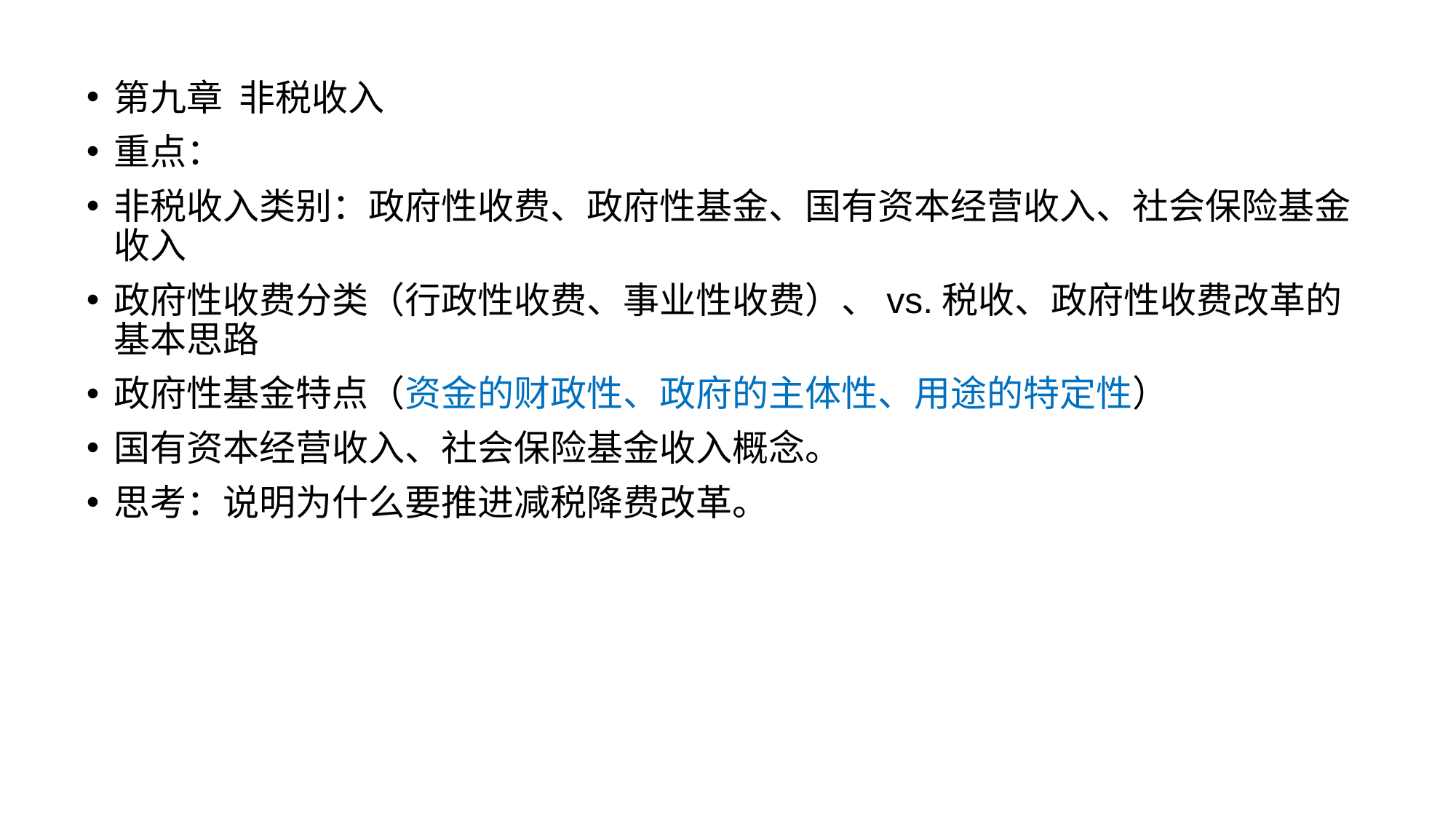

第九章  非税收入
重点：
非税收入类别：政府性收费、政府性基金、国有资本经营收入、社会保险基金收入
政府性收费分类（行政性收费、事业性收费）、vs.税收、政府性收费改革的基本思路
政府性基金特点（资金的财政性、政府的主体性、用途的特定性）
国有资本经营收入、社会保险基金收入概念。
思考：说明为什么要推进减税降费改革。